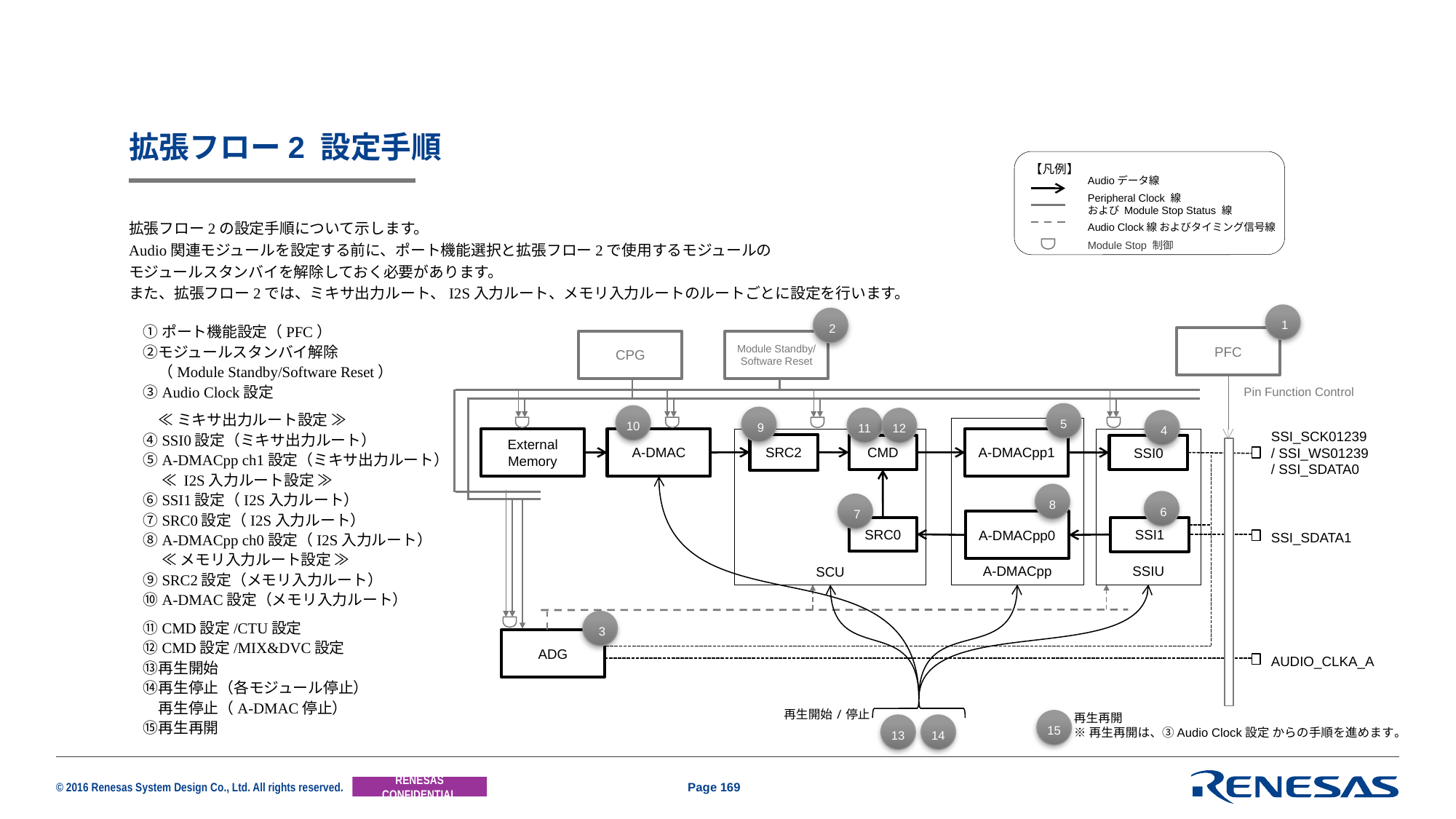

# 拡張フロー2 設定手順
【凡例】
Audioデータ線
Peripheral Clock 線
および Module Stop Status 線
Audio Clock線 およびタイミング信号線
拡張フロー2の設定手順について示します。
Audio関連モジュールを設定する前に、ポート機能選択と拡張フロー2で使用するモジュールの
モジュールスタンバイを解除しておく必要があります。
また、拡張フロー2では、ミキサ出力ルート、I2S入力ルート、メモリ入力ルートのルートごとに設定を行います。
Module Stop 制御

1
2
①ポート機能設定（PFC）
②モジュールスタンバイ解除
　（Module Standby/Software Reset）
③Audio Clock設定
　≪ ミキサ出力ルート設定 ≫
④SSI0設定（ミキサ出力ルート）
⑤A-DMACpp ch1設定（ミキサ出力ルート）
　 ≪ I2S入力ルート設定 ≫
⑥SSI1設定（I2S入力ルート）
⑦SRC0設定（I2S入力ルート）
⑧A-DMACpp ch0設定（I2S入力ルート）
　 ≪ メモリ入力ルート設定 ≫
⑨SRC2設定（メモリ入力ルート）
⑩A-DMAC設定（メモリ入力ルート）
⑪CMD設定/CTU設定
⑫CMD設定/MIX&DVC設定
⑬再生開始
⑭再生停止（各モジュール停止）
　再生停止（A-DMAC停止）
⑮再生再開
PFC
CPG
Module Standby/
Software Reset
Pin Function Control
5
10
9
11
12
4

A-DMACpp
SSI_SCK01239
/ SSI_WS01239
/ SSI_SDATA0
External
Memory
A-DMAC
A-DMACpp1
SCU
SSIU
SRC2
CMD
SSI0

8
6
7
A-DMACpp0
SRC0
SSI1
SSI_SDATA1

3

ADG
AUDIO_CLKA_A

再生開始/停止
再生再開
※再生再開は、③Audio Clock設定 からの手順を進めます。
15
13
14
Page 169